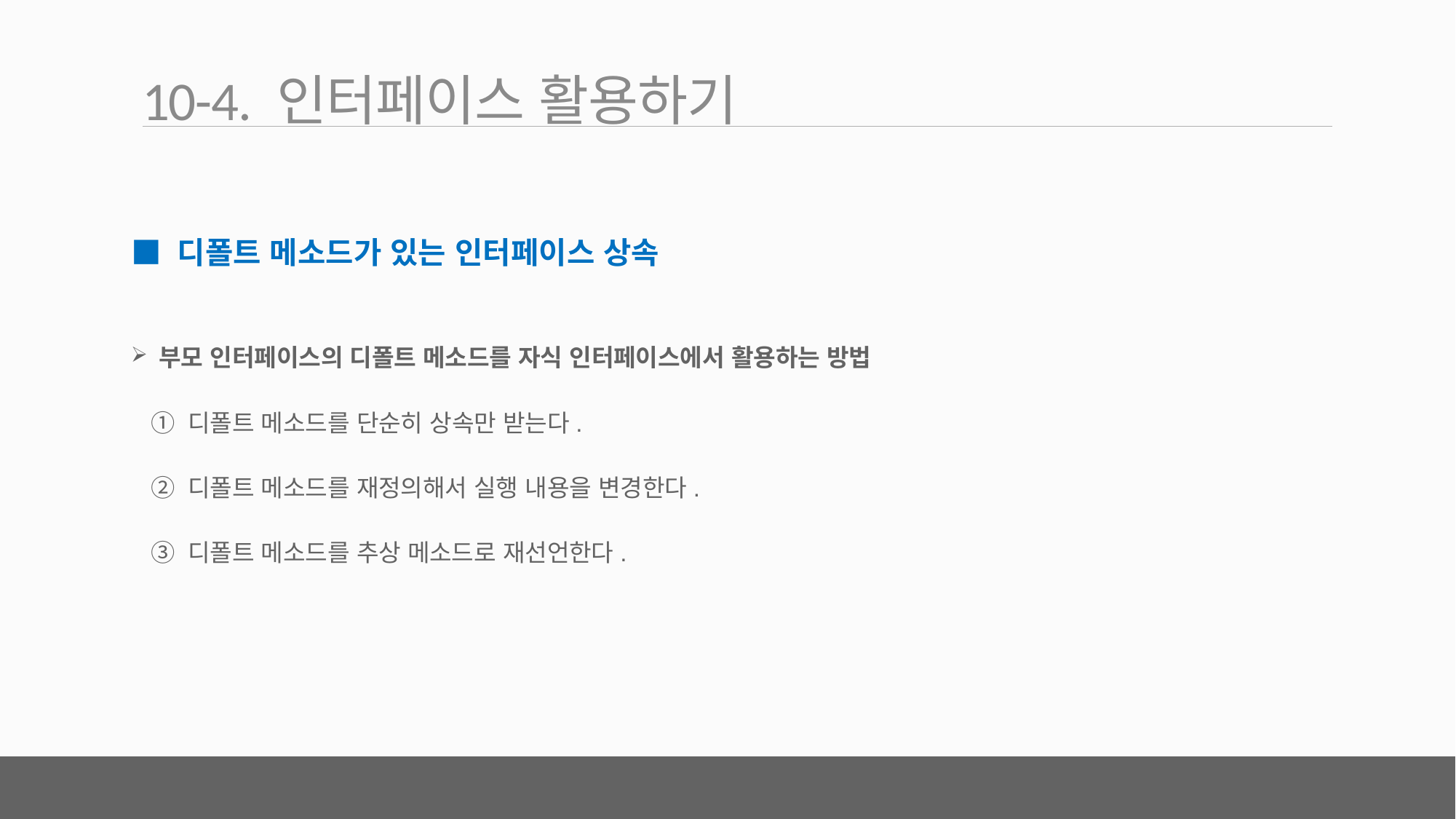

# 10-4. 인터페이스 활용하기
■ 디폴트 메소드가 있는 인터페이스 상속

 부모 인터페이스의 디폴트 메소드를 자식 인터페이스에서 활용하는 방법
   ① 디폴트 메소드를 단순히 상속만 받는다.
   ② 디폴트 메소드를 재정의해서 실행 내용을 변경한다.
   ③ 디폴트 메소드를 추상 메소드로 재선언한다.